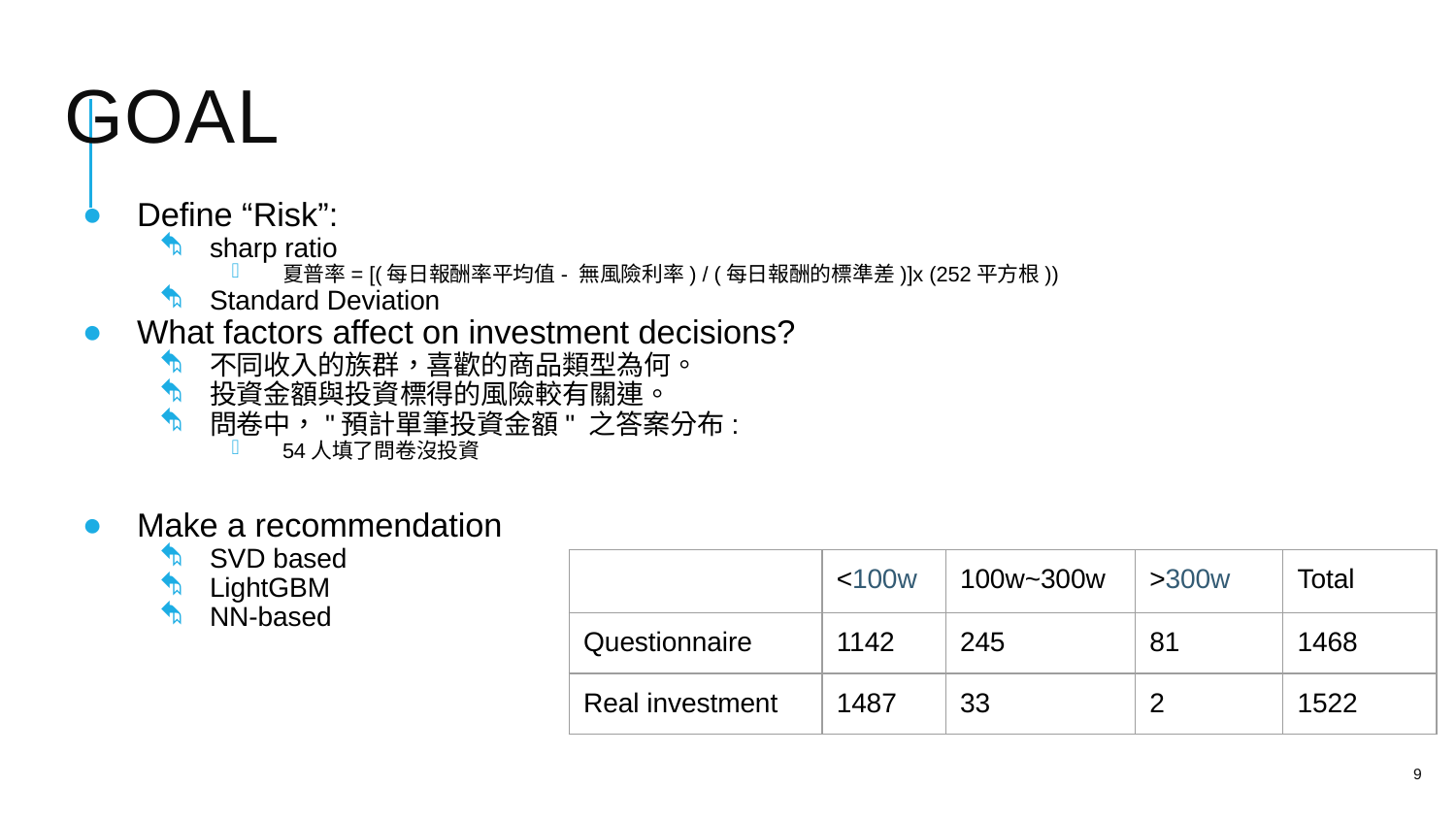

# Goal
Define “Risk”:
sharp ratio
夏普率= [(每日報酬率平均值- 無風險利率) / (每日報酬的標準差)]x (252平方根))
Standard Deviation
What factors affect on investment decisions?
不同收入的族群，喜歡的商品類型為何。
投資金額與投資標得的風險較有關連。
問卷中，"預計單筆投資金額" 之答案分布:
54人填了問卷沒投資
Make a recommendation
SVD based
LightGBM
NN-based
|  | <100w | 100w~300w | >300w | Total |
| --- | --- | --- | --- | --- |
| Questionnaire | 1142 | 245 | 81 | 1468 |
| Real investment | 1487 | 33 | 2 | 1522 |
9